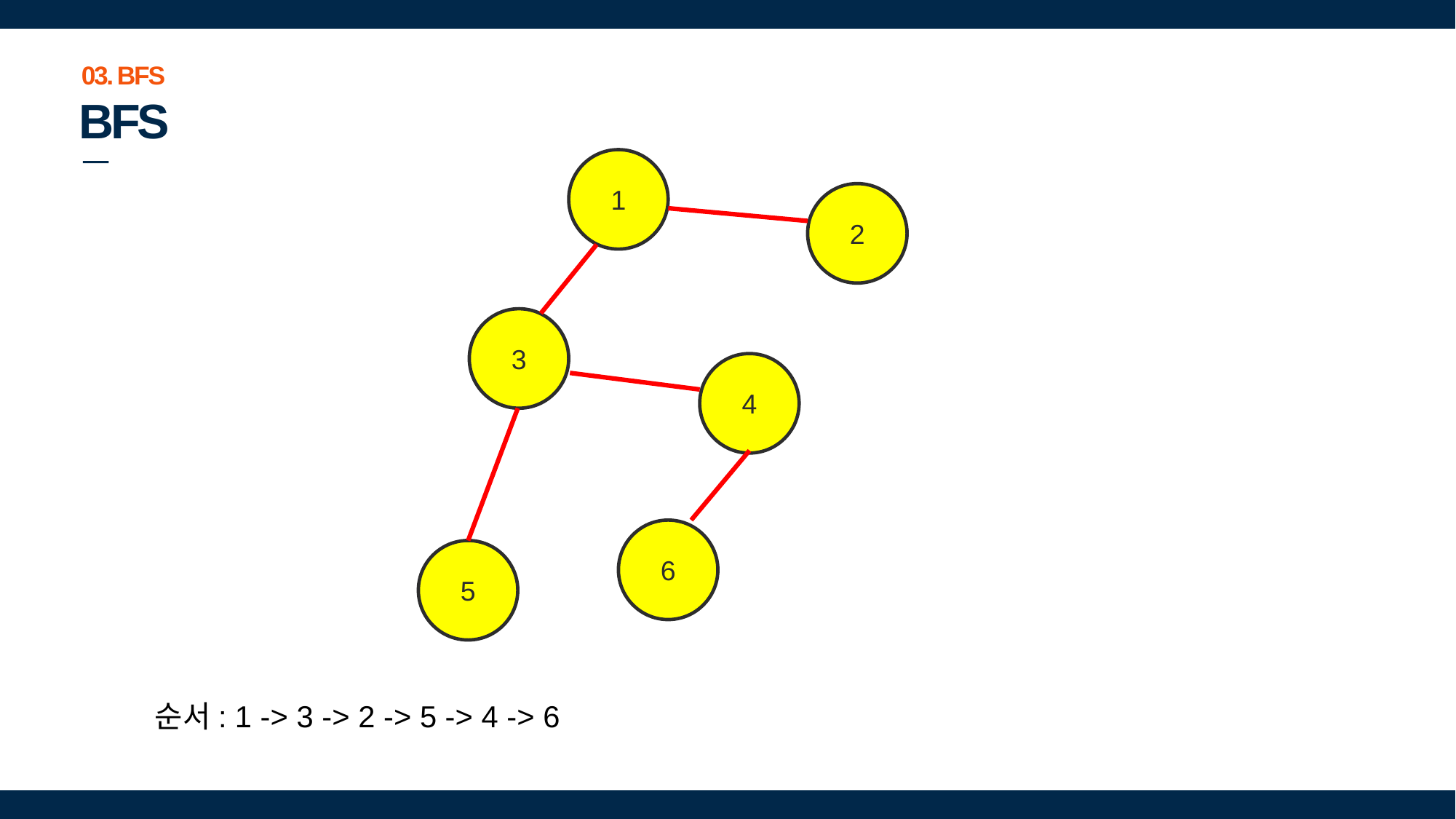

03. BFS

BFS
1
2
3
4
6
5
순서: 1 -> 3 -> 2 -> 5 -> 4 -> 6